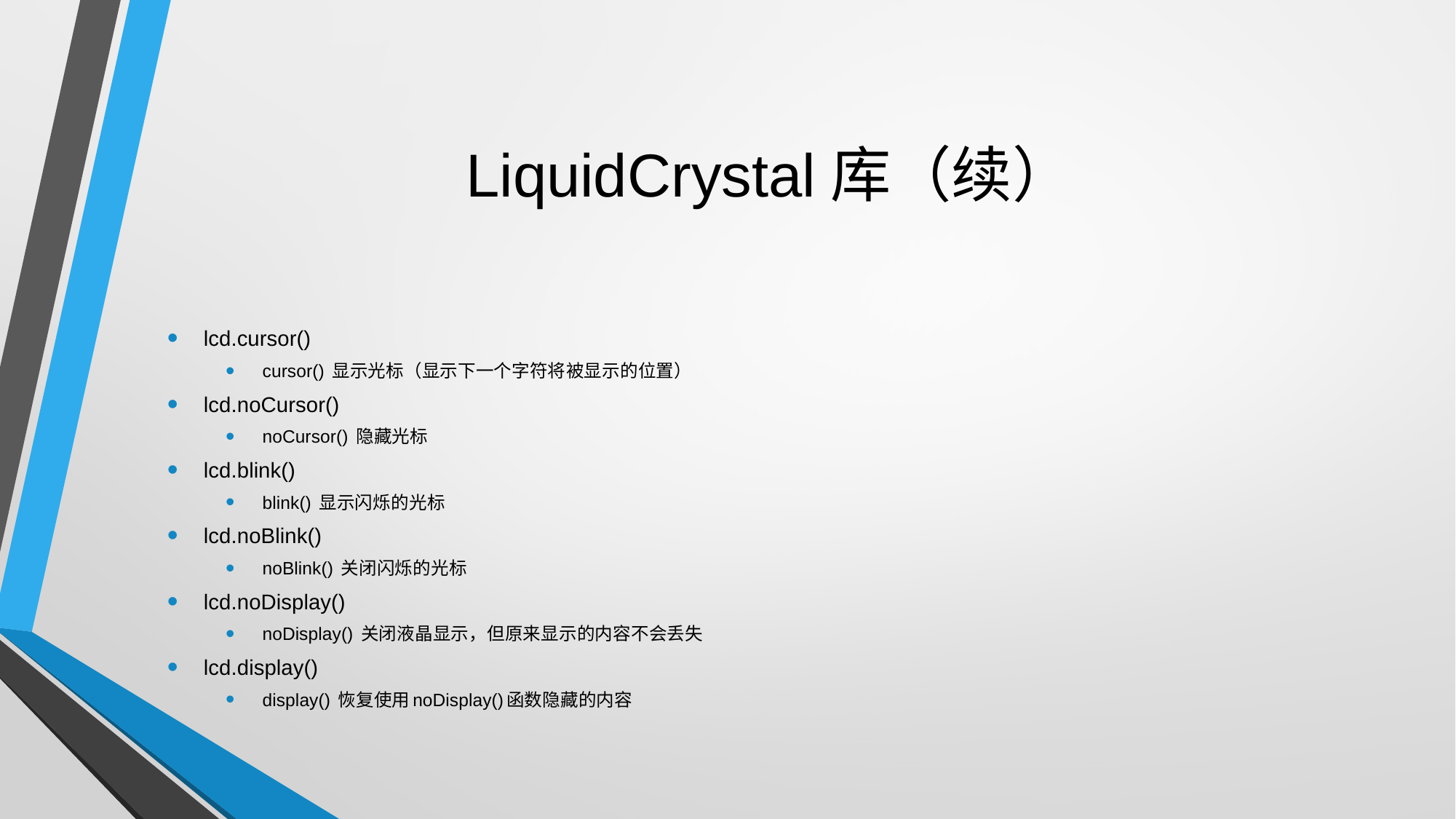

# LiquidCrystal库（续）
lcd.cursor()
cursor() 显示光标（显示下一个字符将被显示的位置）
lcd.noCursor()
noCursor() 隐藏光标
lcd.blink()
blink() 显示闪烁的光标
lcd.noBlink()
noBlink() 关闭闪烁的光标
lcd.noDisplay()
noDisplay() 关闭液晶显示，但原来显示的内容不会丢失
lcd.display()
display() 恢复使用noDisplay()函数隐藏的内容